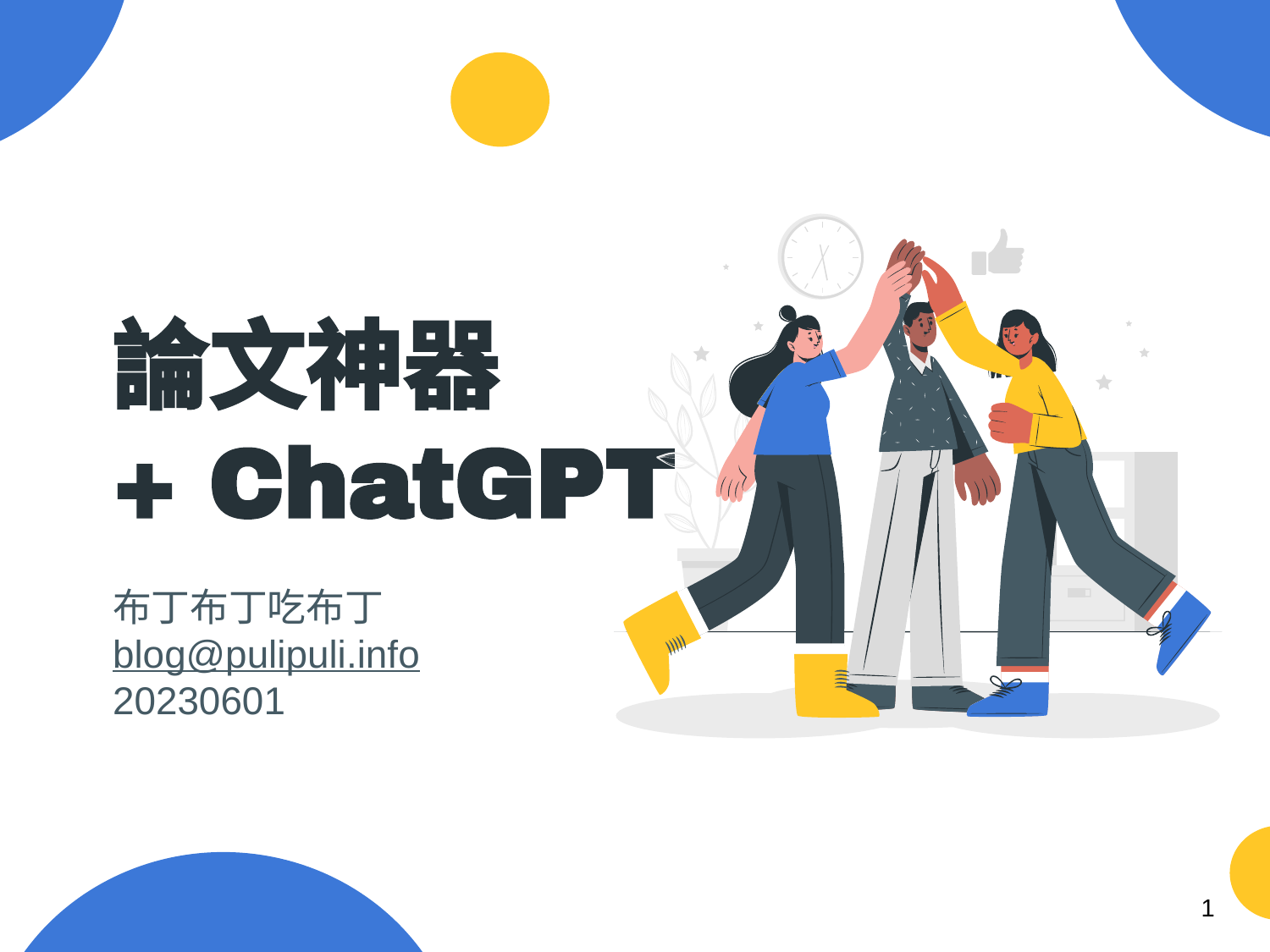

# 論文神器
+ ChatGPT
布丁布丁吃布丁
blog@pulipuli.info
20230601
1